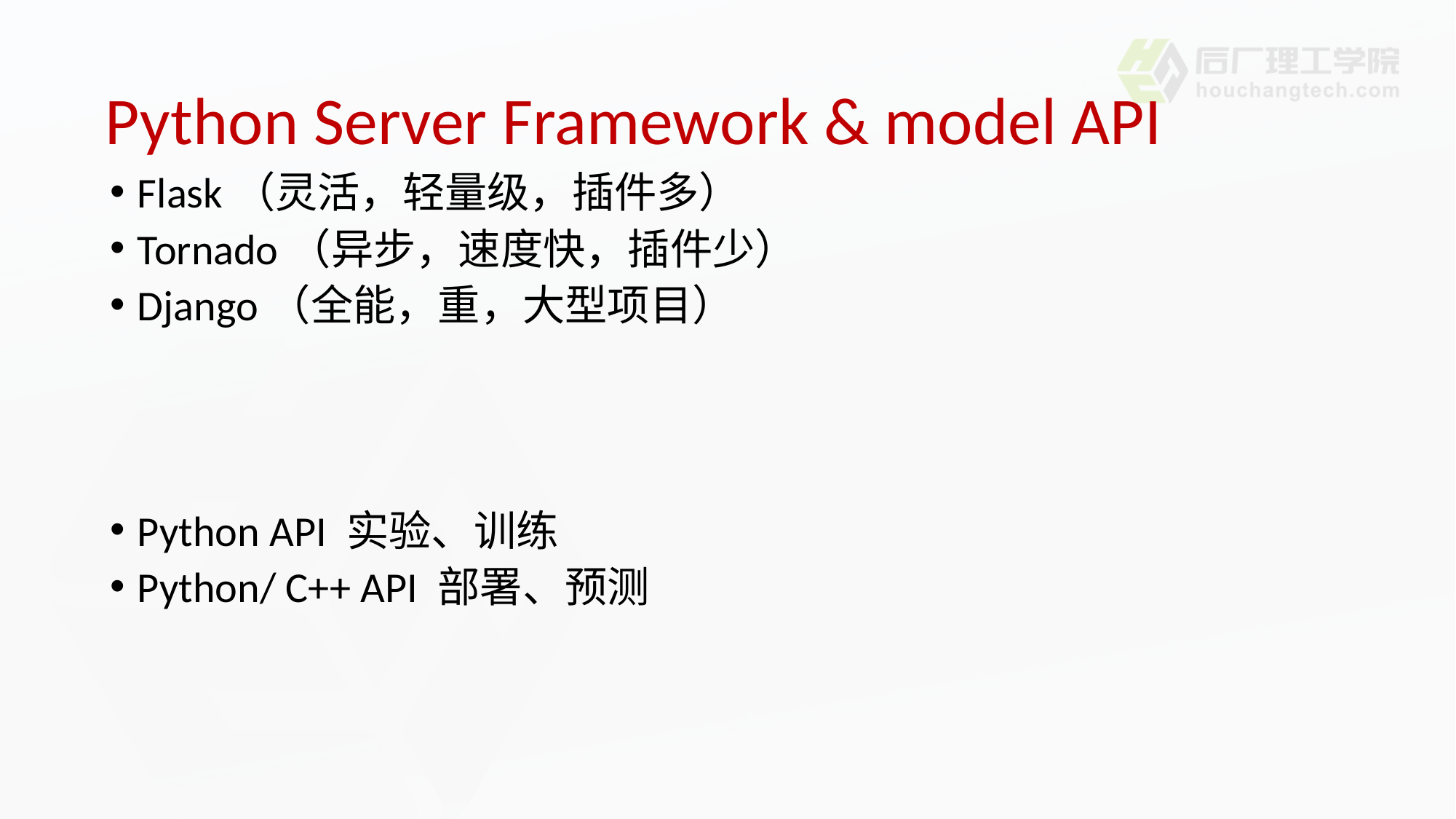

# Python Server Framework & model API
Flask（灵活，轻量级，插件多）
Tornado（异步，速度快，插件少）
Django（全能，重，大型项目）

Python API 实验、训练
Python/ C++ API 部署、预测